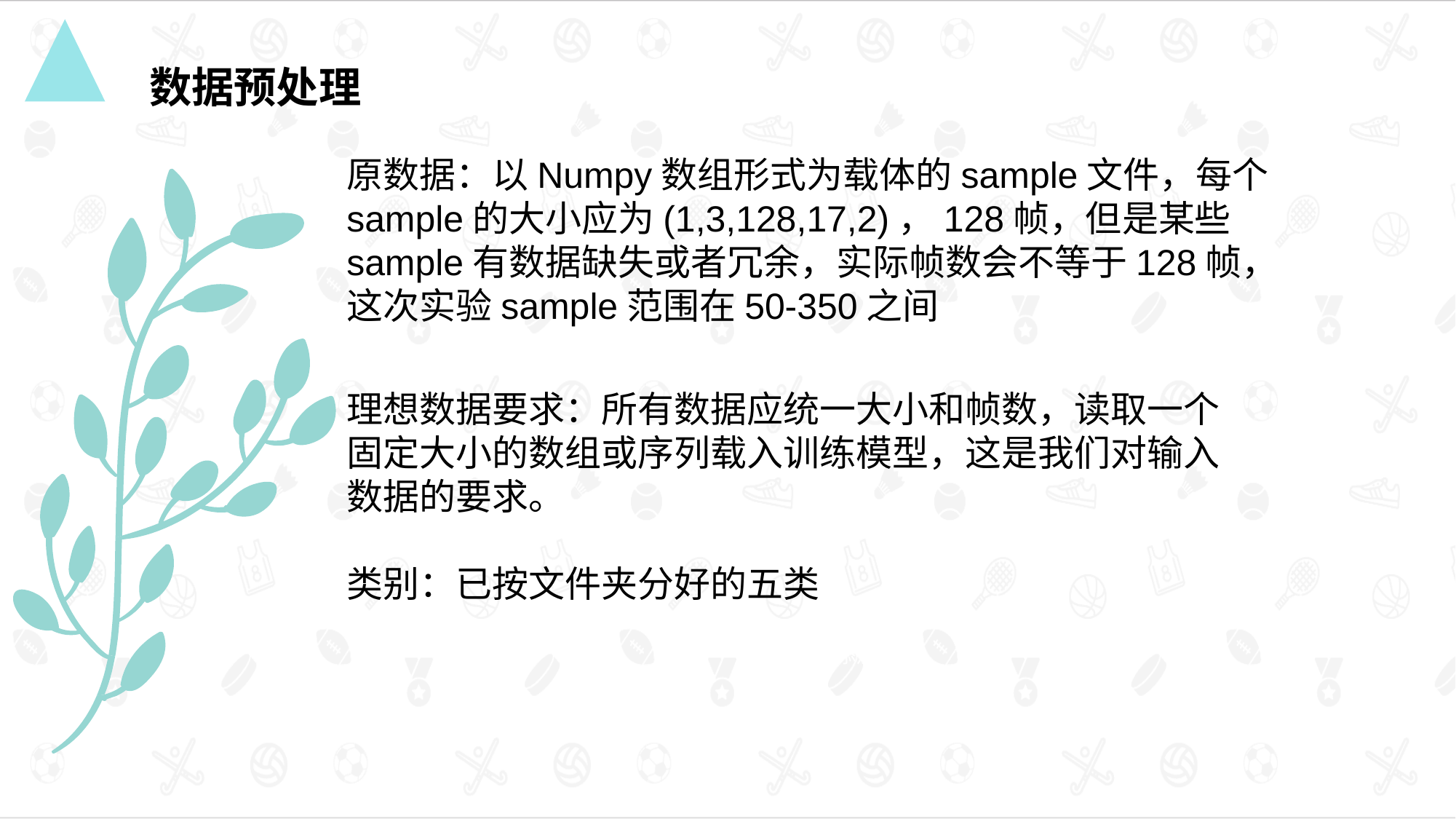

数据预处理
原数据：以Numpy数组形式为载体的sample文件，每个sample的大小应为(1,3,128,17,2)，128帧，但是某些sample有数据缺失或者冗余，实际帧数会不等于128帧，这次实验sample范围在50-350之间

理想数据要求：所有数据应统一大小和帧数，读取一个固定大小的数组或序列载入训练模型，这是我们对输入数据的要求。

类别：已按文件夹分好的五类

点击添加文本

点击添加文本